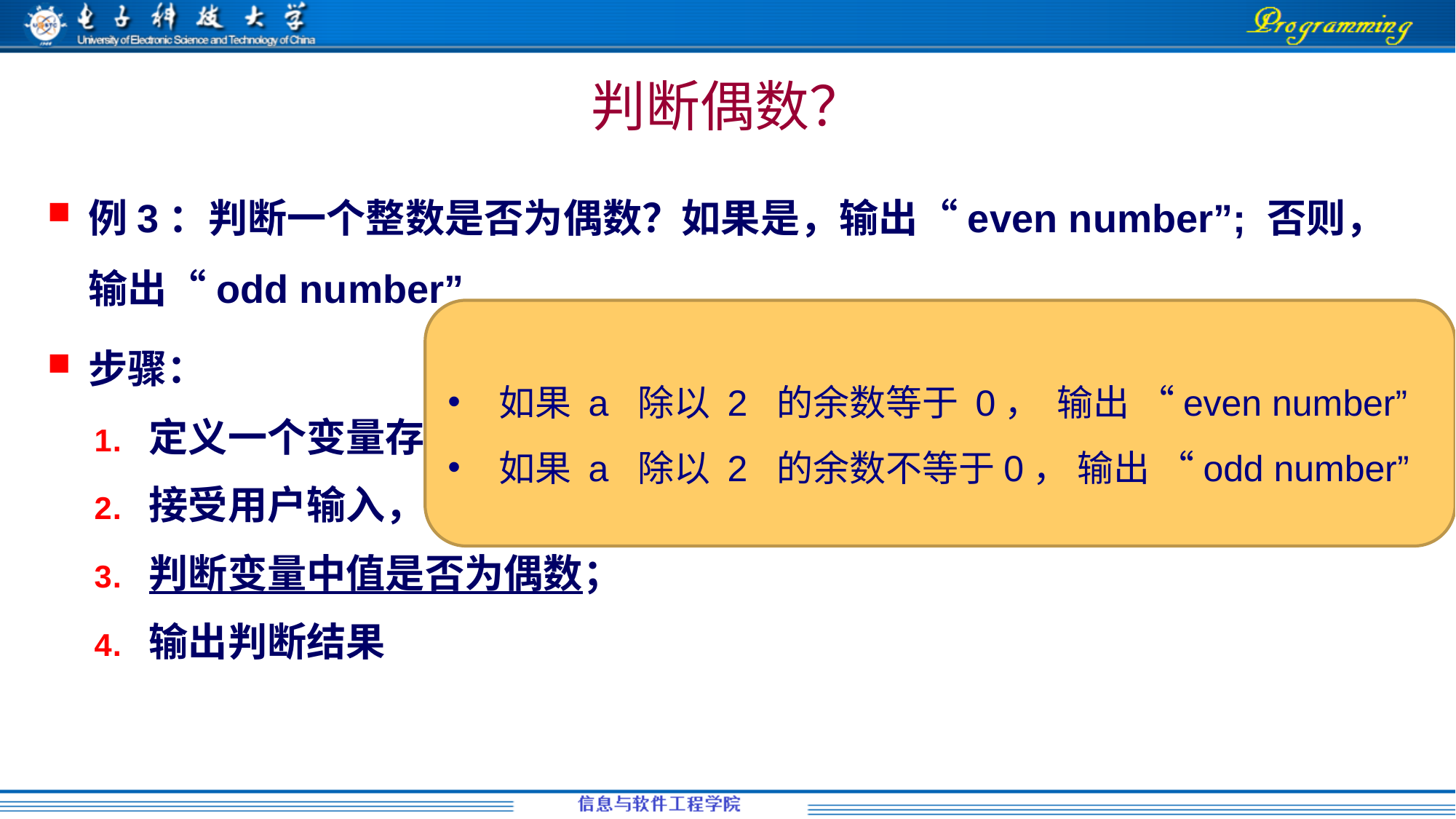

# 判断偶数？
例3：判断一个整数是否为偶数？如果是，输出“even number”; 否则，输出“odd number”
步骤：
定义一个变量存储该数据；
接受用户输入，存储在该变量中；
判断变量中值是否为偶数；
输出判断结果

  如果 a  除以 2  的余数等于 0，  输出 “even number”
  如果 a  除以 2  的余数不等于0， 输出 “odd number”